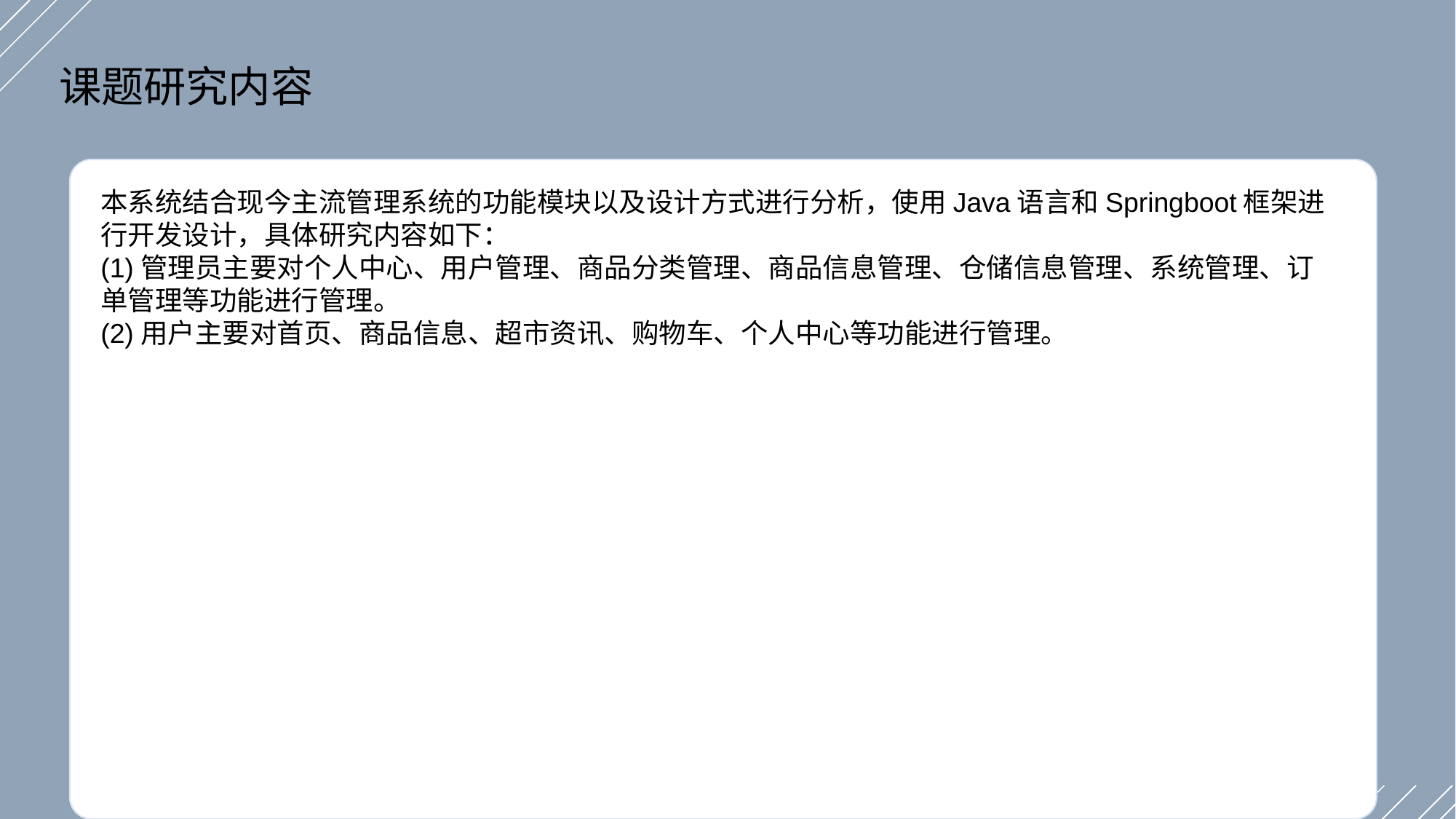

课题研究内容

本系统结合现今主流管理系统的功能模块以及设计方式进行分析，使用Java语言和Springboot框架进行开发设计，具体研究内容如下：
(1)管理员主要对个人中心、用户管理、商品分类管理、商品信息管理、仓储信息管理、系统管理、订单管理等功能进行管理。
(2)用户主要对首页、商品信息、超市资讯、购物车、个人中心等功能进行管理。